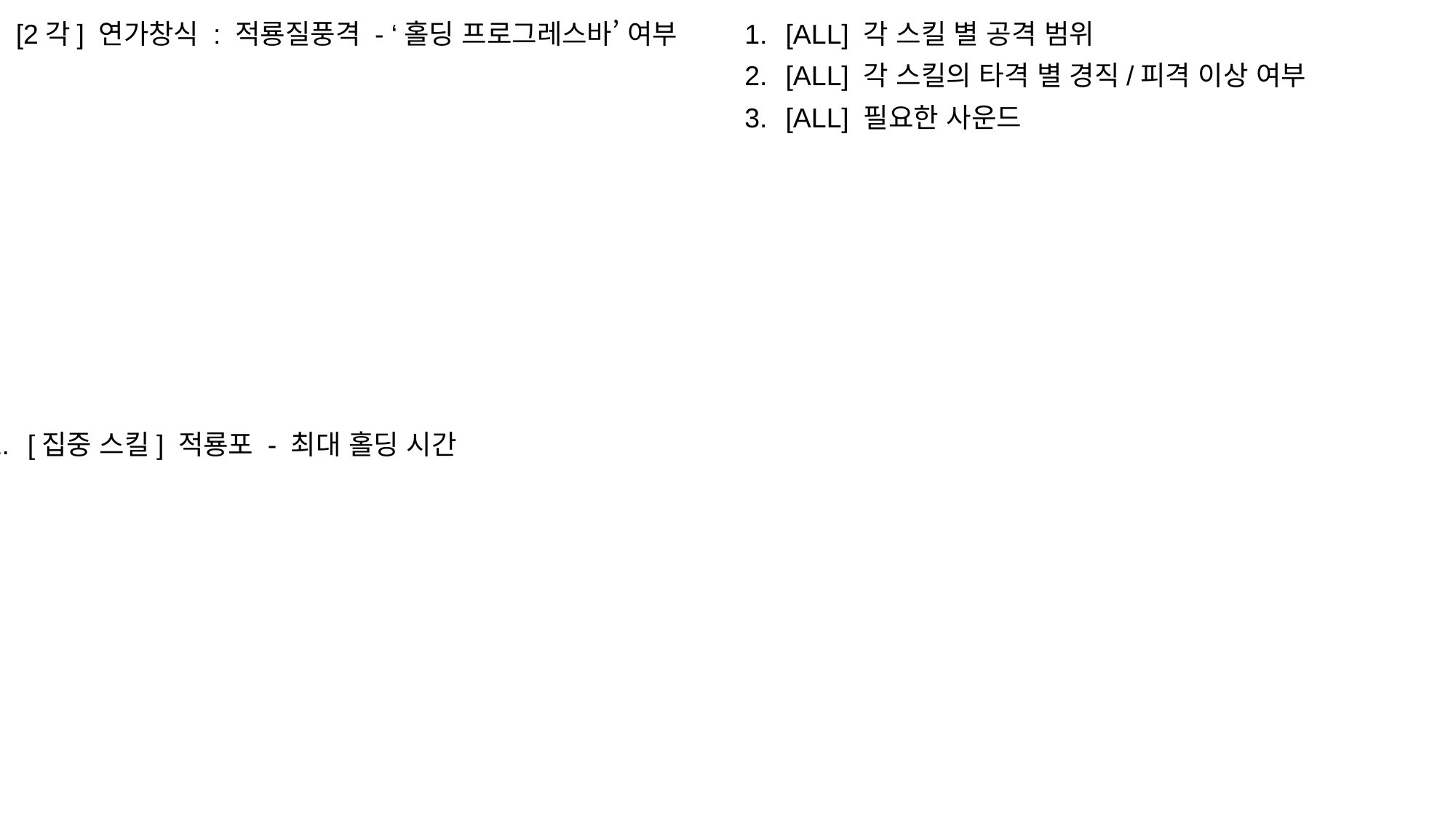

[2각] 연가창식 : 적룡질풍격 - ‘홀딩 프로그레스바’ 여부
[ALL] 각 스킬 별 공격 범위
[ALL] 각 스킬의 타격 별 경직/피격 이상 여부
[ALL] 필요한 사운드
[집중 스킬] 적룡포 - 최대 홀딩 시간